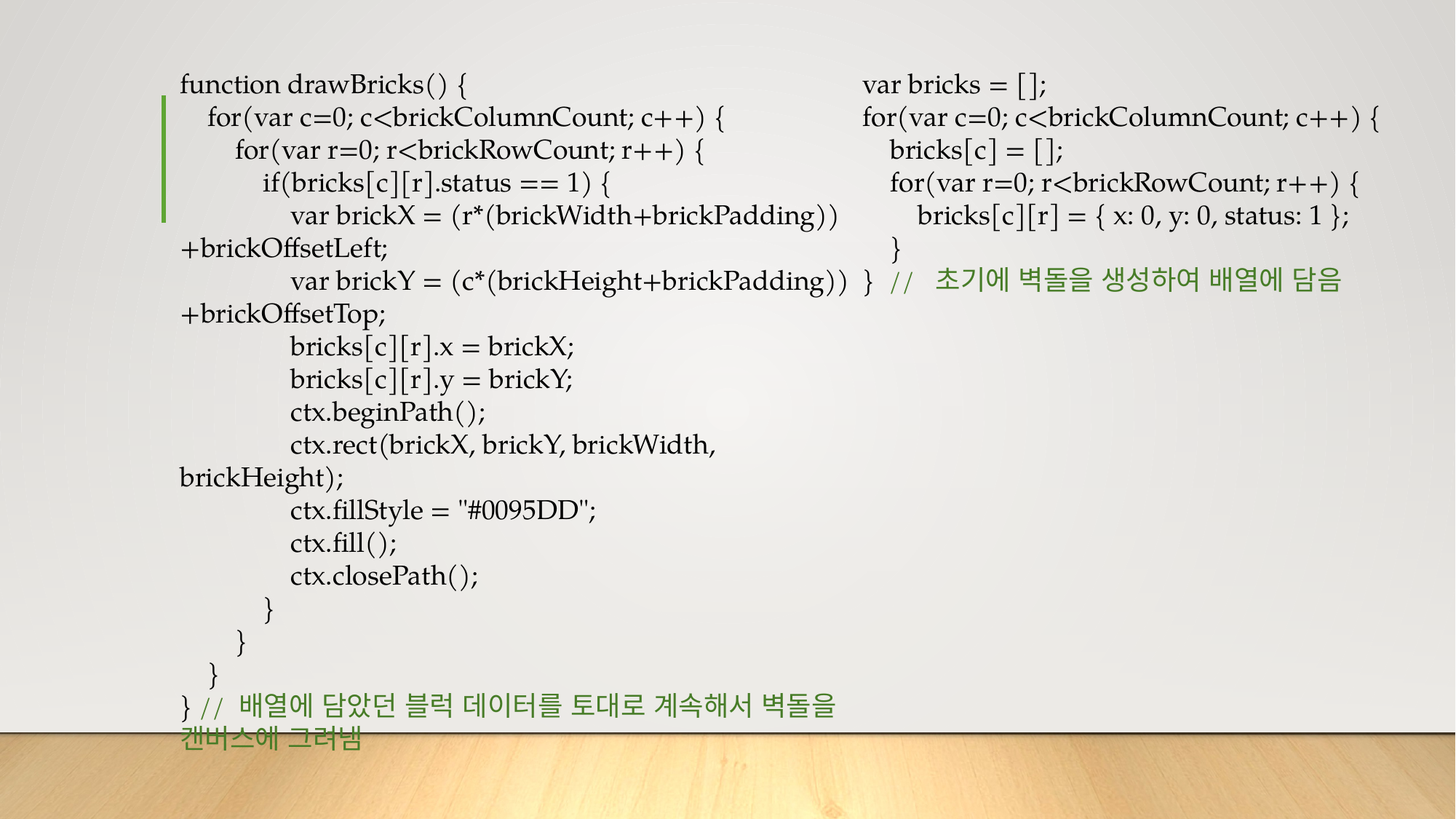

function drawBricks() {
    for(var c=0; c<brickColumnCount; c++) {
        for(var r=0; r<brickRowCount; r++) {
            if(bricks[c][r].status == 1) {
                var brickX = (r*(brickWidth+brickPadding))+brickOffsetLeft;
                var brickY = (c*(brickHeight+brickPadding))+brickOffsetTop;
                bricks[c][r].x = brickX;
                bricks[c][r].y = brickY;
                ctx.beginPath();
                ctx.rect(brickX, brickY, brickWidth, brickHeight);
                ctx.fillStyle = "#0095DD";
                ctx.fill();
                ctx.closePath();
            }
        }
    }
} // 배열에 담았던 블럭 데이터를 토대로 계속해서 벽돌을 캔버스에 그려냄
var bricks = [];
for(var c=0; c<brickColumnCount; c++) {
    bricks[c] = [];
    for(var r=0; r<brickRowCount; r++) {
        bricks[c][r] = { x: 0, y: 0, status: 1 };
    }
}  //  초기에 벽돌을 생성하여 배열에 담음